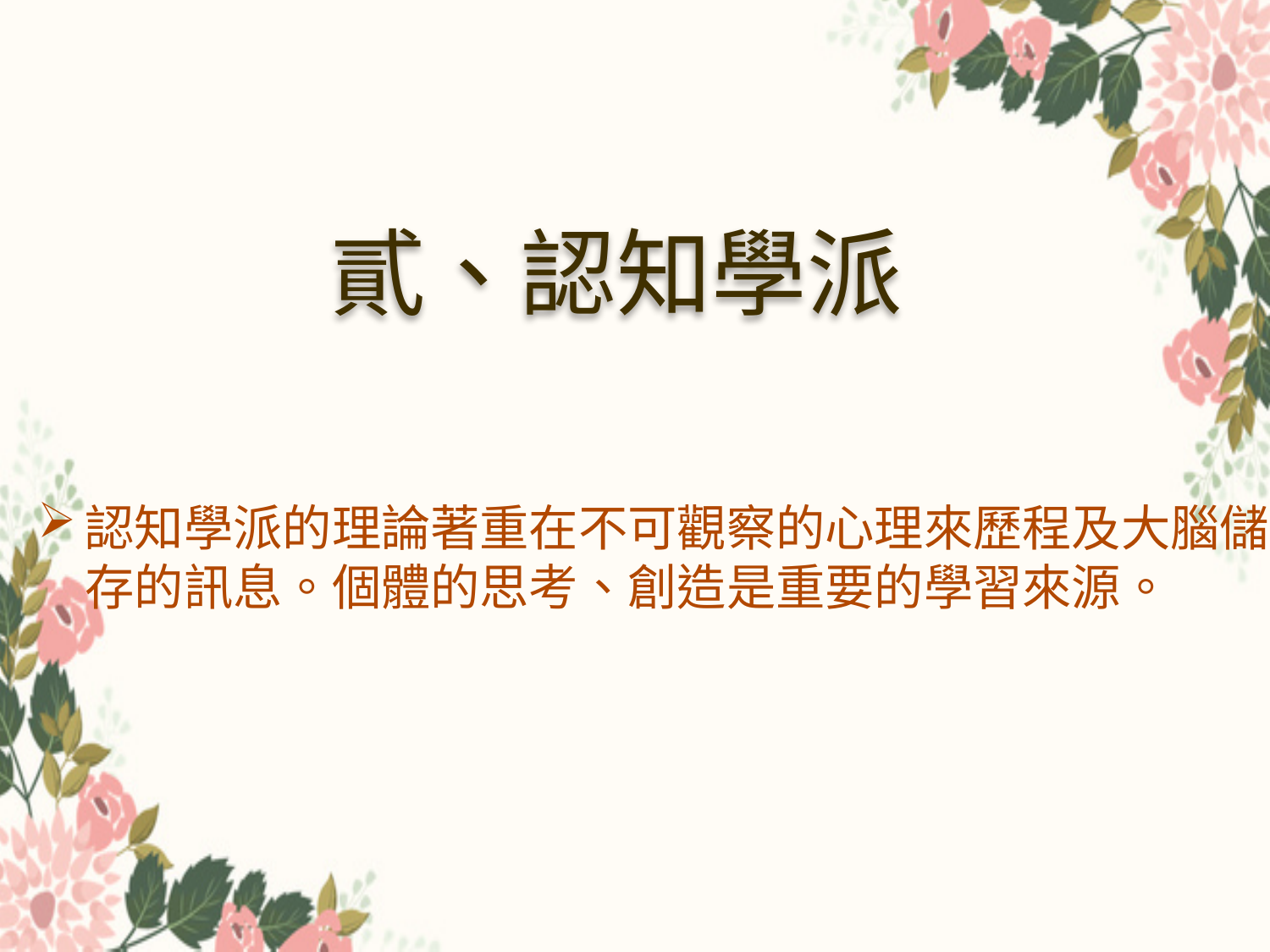

# 貳、認知學派
認知學派的理論著重在不可觀察的心理來歷程及大腦儲存的訊息。個體的思考、創造是重要的學習來源。